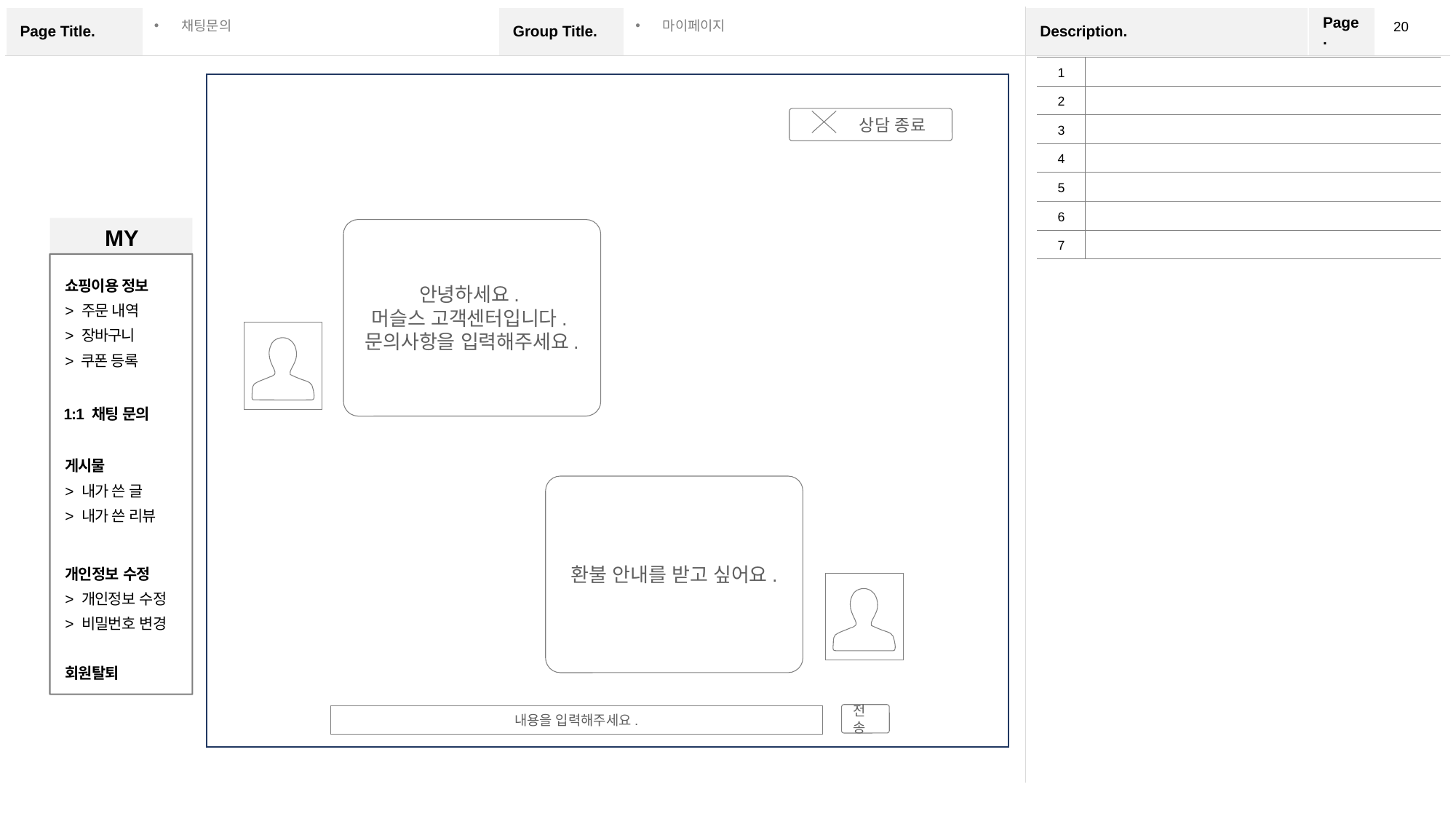

20
채팅문의
마이페이지
| 1 |  |
| --- | --- |
| 2 |  |
| 3 |  |
| 4 |  |
| 5 |  |
| 6 |  |
| 7 |  |

      상담 종료

안녕하세요.
머슬스 고객센터입니다.
문의사항을 입력해주세요.
MY

쇼핑이용 정보
> 주문 내역
> 장바구니
> 쿠폰 등록

1:1 채팅 문의
게시물
> 내가 쓴 글
> 내가 쓴 리뷰
환불 안내를 받고 싶어요.
개인정보 수정
> 개인정보 수정
> 비밀번호 변경

회원탈퇴
전송
내용을 입력해주세요.